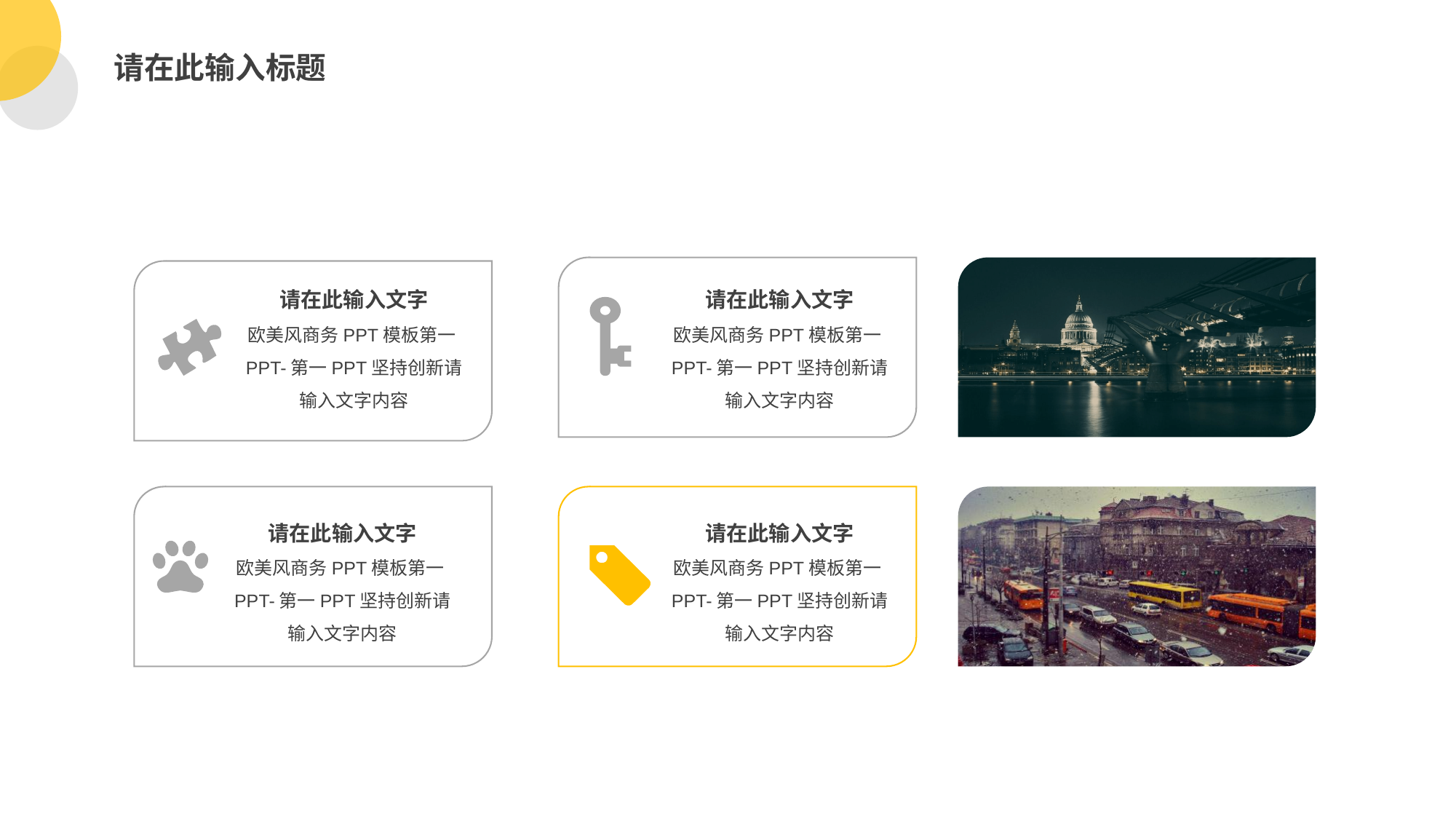

请在此输入标题

请在此输入文字
请在此输入文字

欧美风商务PPT模板第一PPT-第一PPT坚持创新请输入文字内容
欧美风商务PPT模板第一PPT-第一PPT坚持创新请输入文字内容

请在此输入文字
请在此输入文字

欧美风商务PPT模板第一PPT-第一PPT坚持创新请输入文字内容
欧美风商务PPT模板第一PPT-第一PPT坚持创新请输入文字内容